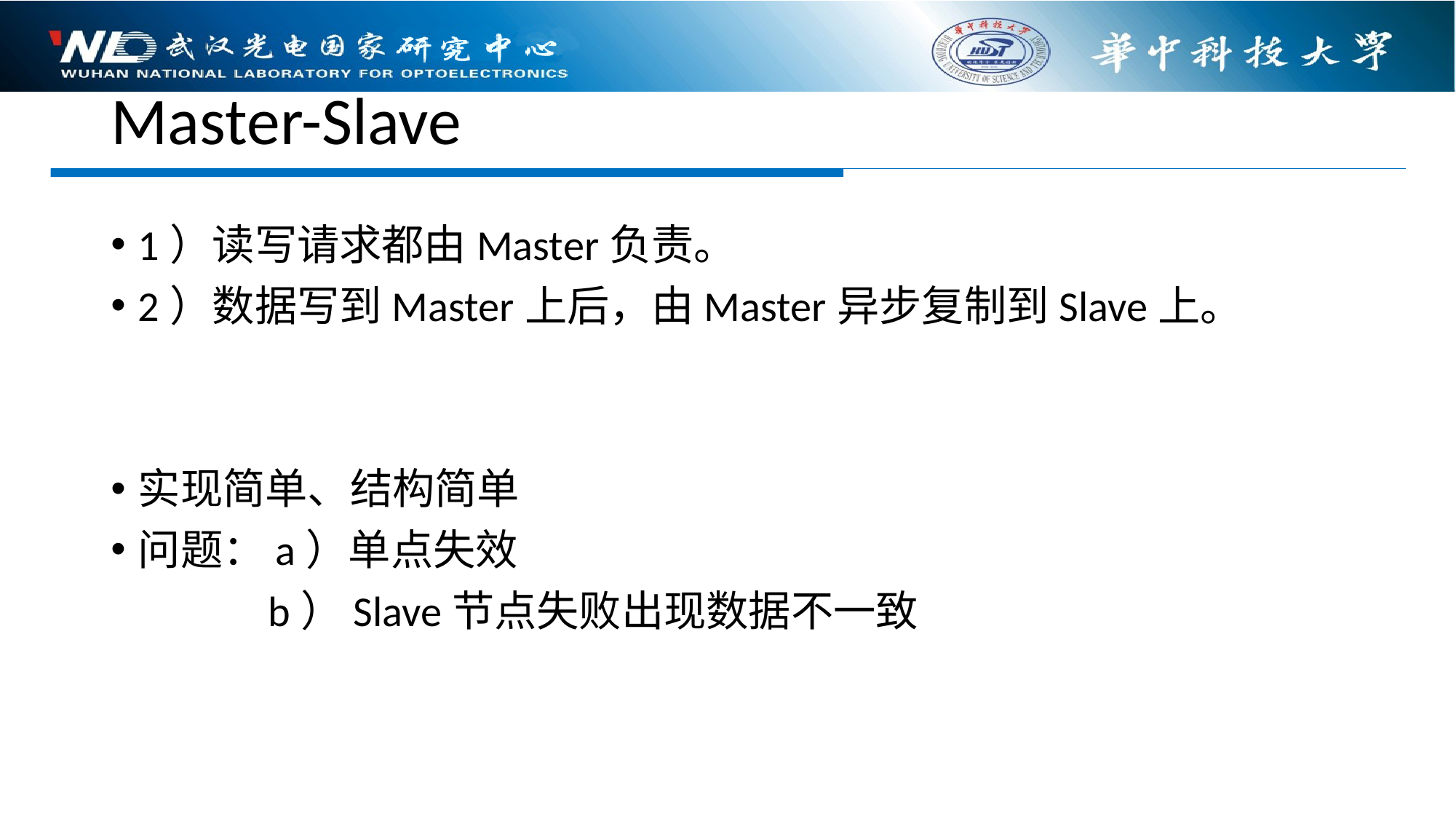

# Master-Slave
1）读写请求都由Master负责。
2）数据写到Master上后，由Master异步复制到Slave上。

实现简单、结构简单
问题：a）单点失效
	     b）Slave节点失败出现数据不一致